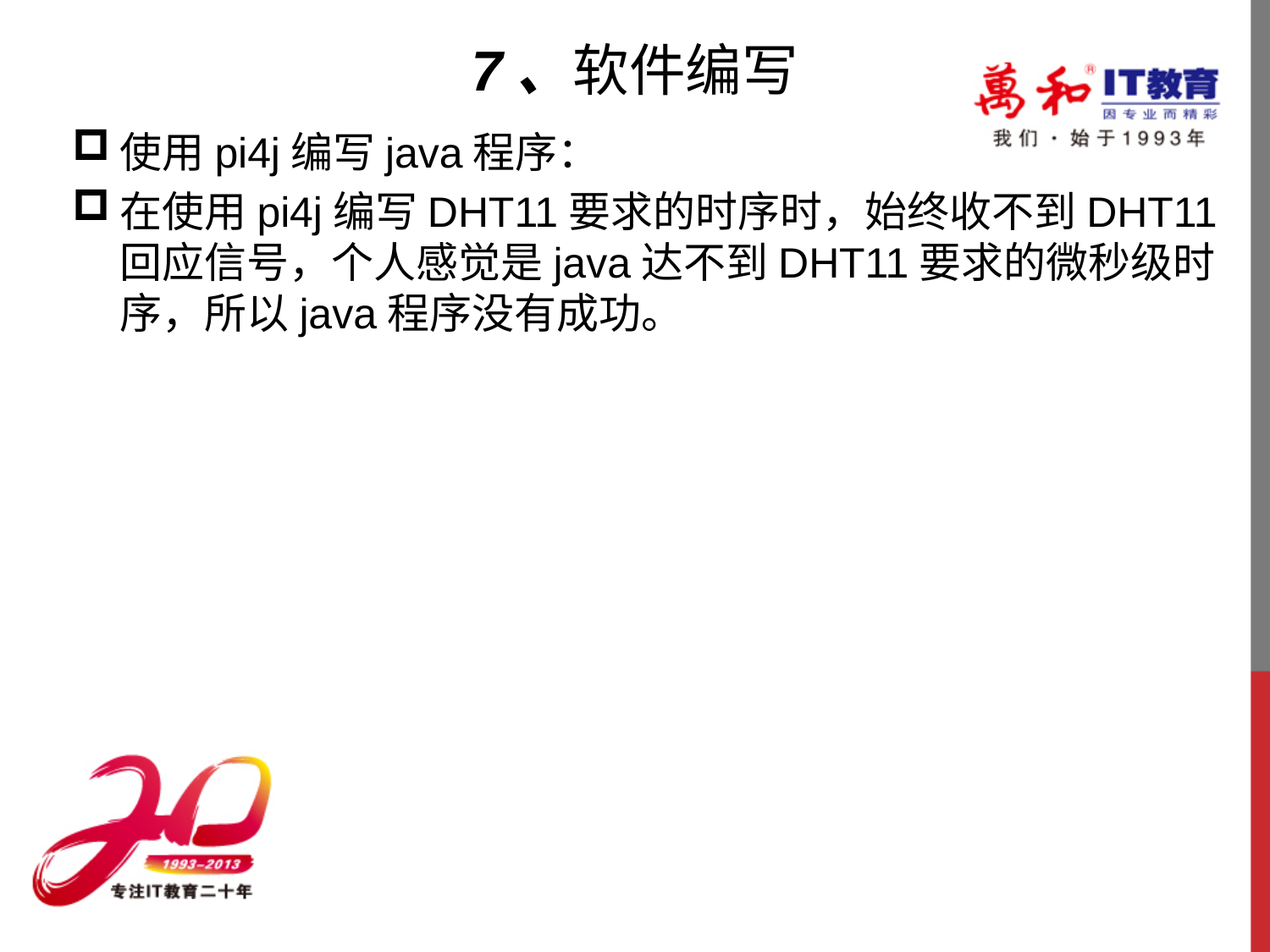

# 7、软件编写
使用pi4j编写java程序：
在使用pi4j编写DHT11要求的时序时，始终收不到DHT11回应信号，个人感觉是java达不到DHT11要求的微秒级时序，所以java程序没有成功。